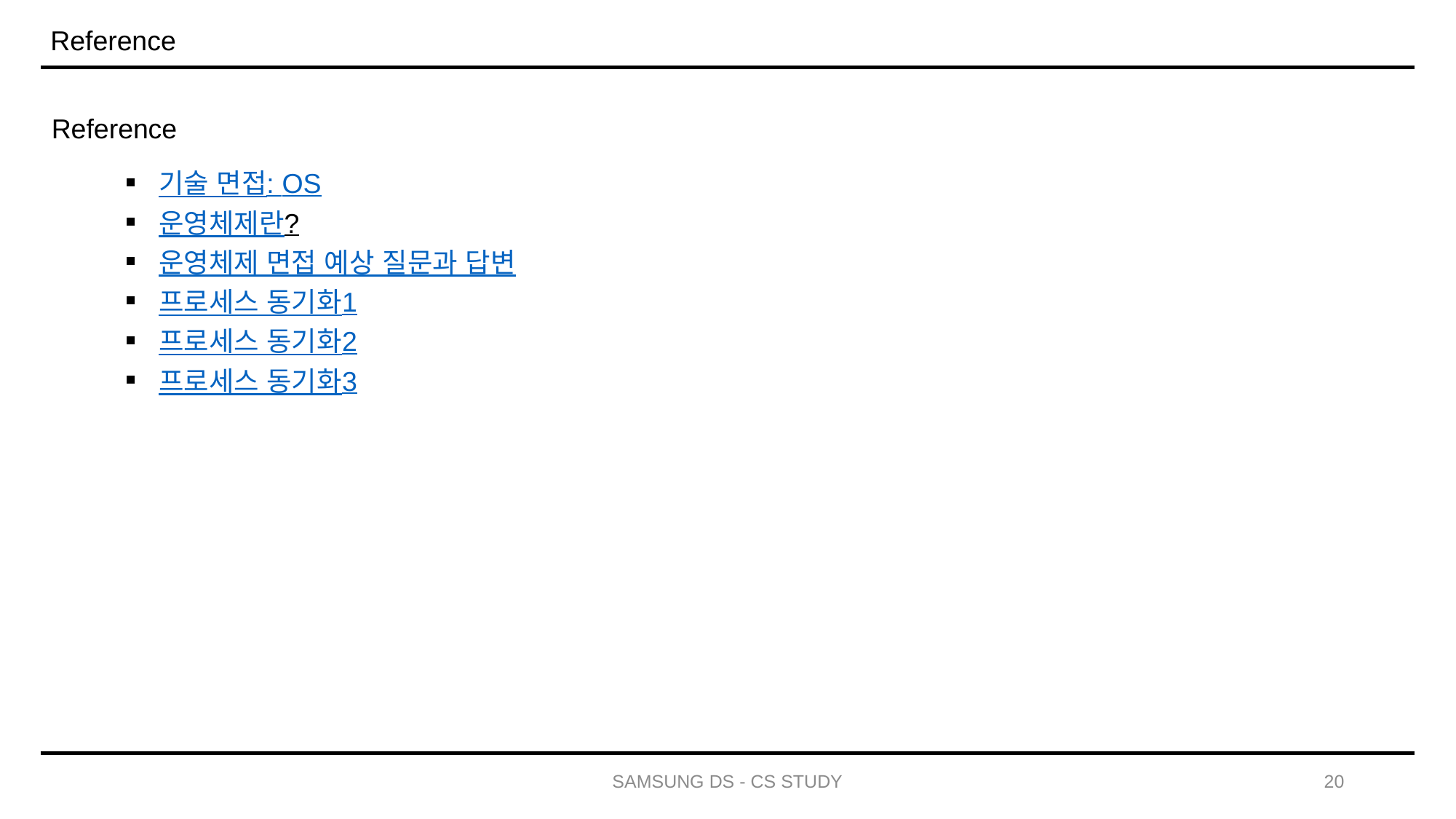

Reference
Reference
기술 면접: OS
운영체제란?
운영체제 면접 예상 질문과 답변
프로세스 동기화1
프로세스 동기화2
프로세스 동기화3
SAMSUNG DS - CS STUDY
20